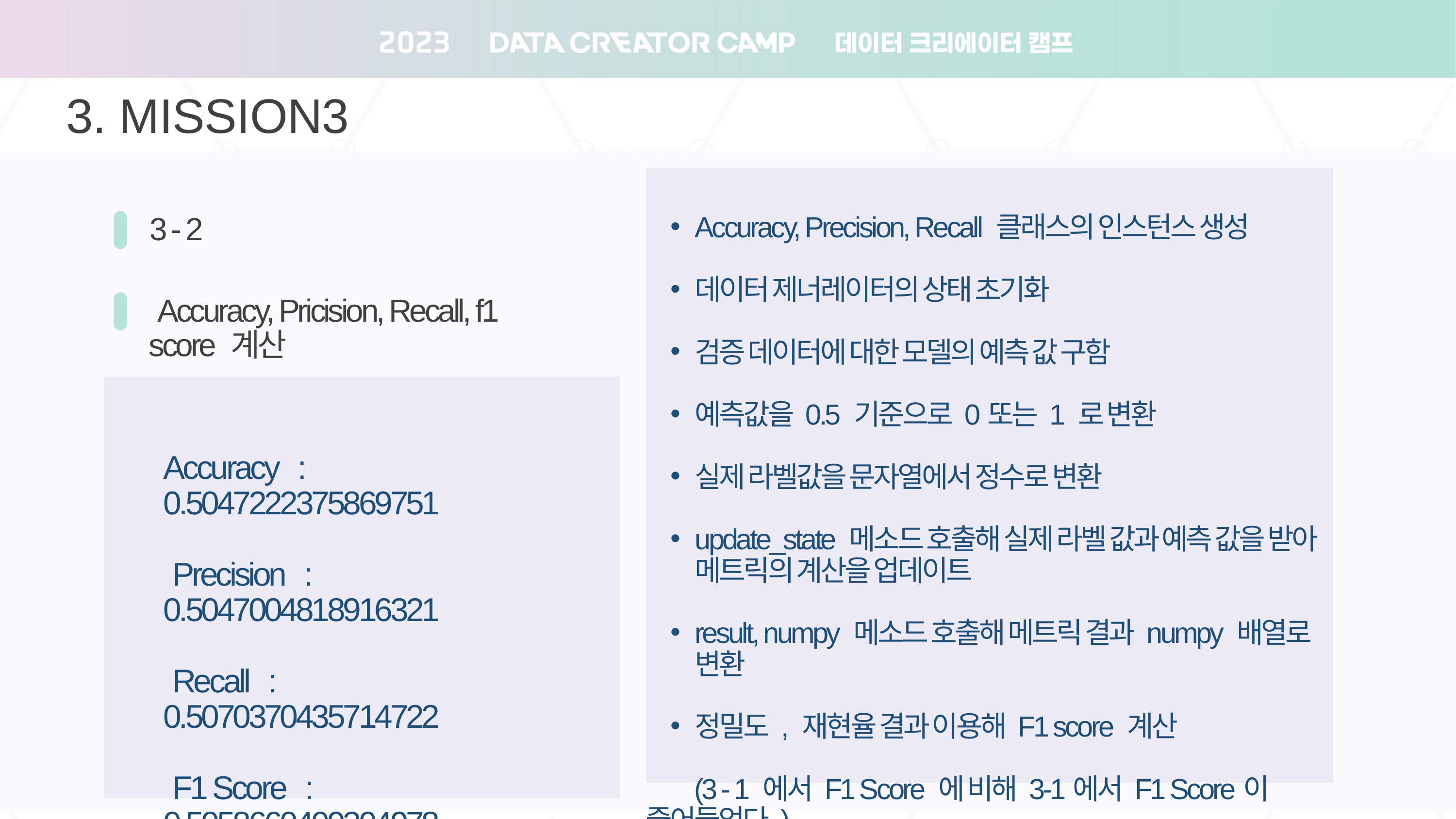

3. MISSION3

Accuracy, Precision, Recall 클래스의 인스턴스 생성

데이터 제너레이터의 상태 초기화

검증 데이터에 대한 모델의 예측 값 구함

예측값을 0.5 기준으로 0또는 1 로 변환

실제 라벨값을 문자열에서 정수로 변환

update_state 메소드 호출해 실제 라벨 값과 예측 값을 받아 메트릭의 계산을 업데이트

result, numpy 메소드 호출해 메트릭 결과 numpy 배열로 변환

정밀도 , 재현율 결과 이용해 F1 score 계산

        (3 - 1 에서 F1 Score 에 비해 3-1에서 F1 Score이 줄어들었다 )

3 - 2

 Accuracy, Pricision, Recall, f1 score 계산

Accuracy   :   0.5047222375869751

 Precision   :   0.5047004818916321

 Recall   :   0.5070370435714722

 F1 Score   :   0.5058660409304978